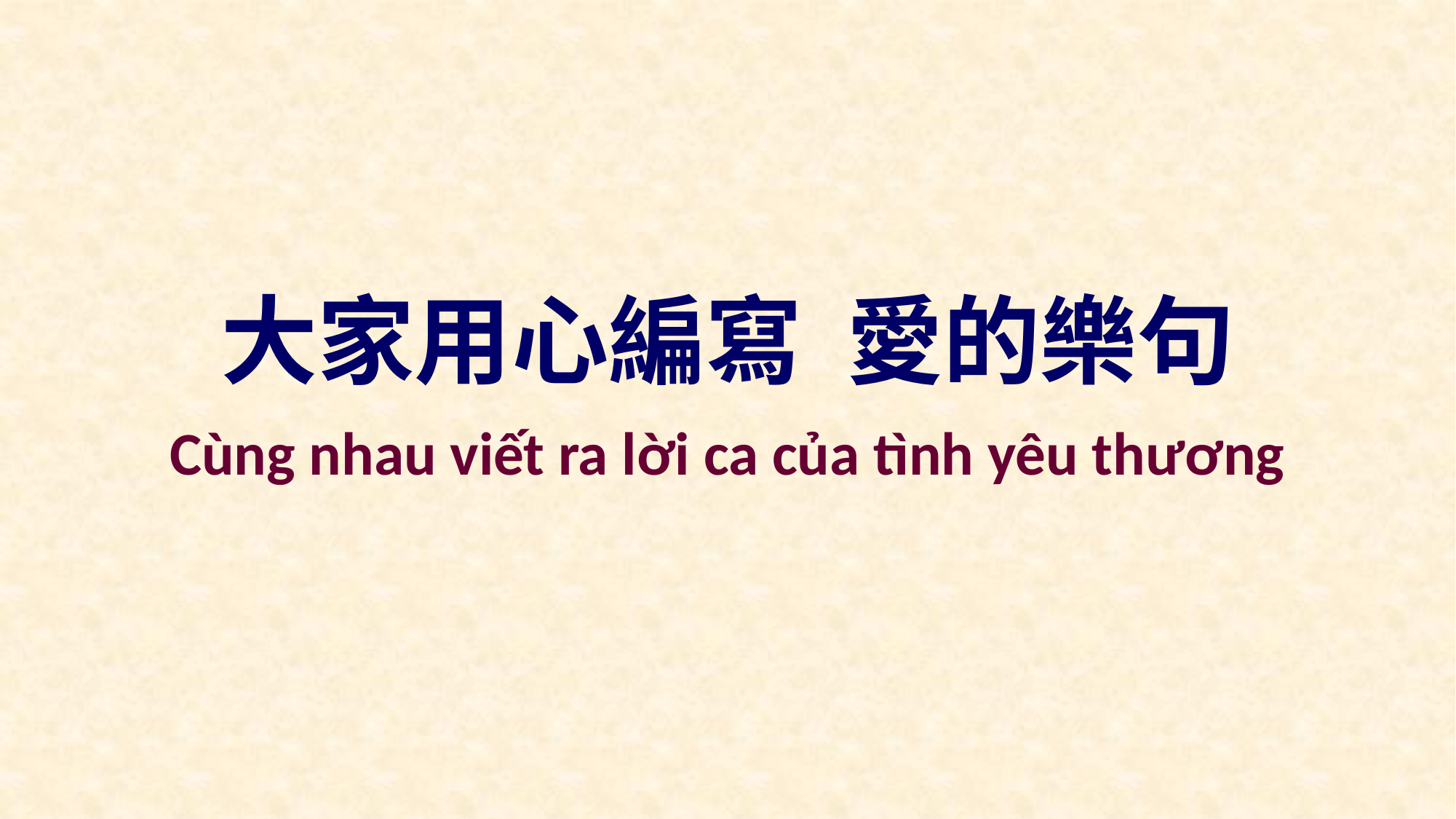

大家用心編寫  愛的樂句
Cùng nhau viết ra lời ca của tình yêu thương